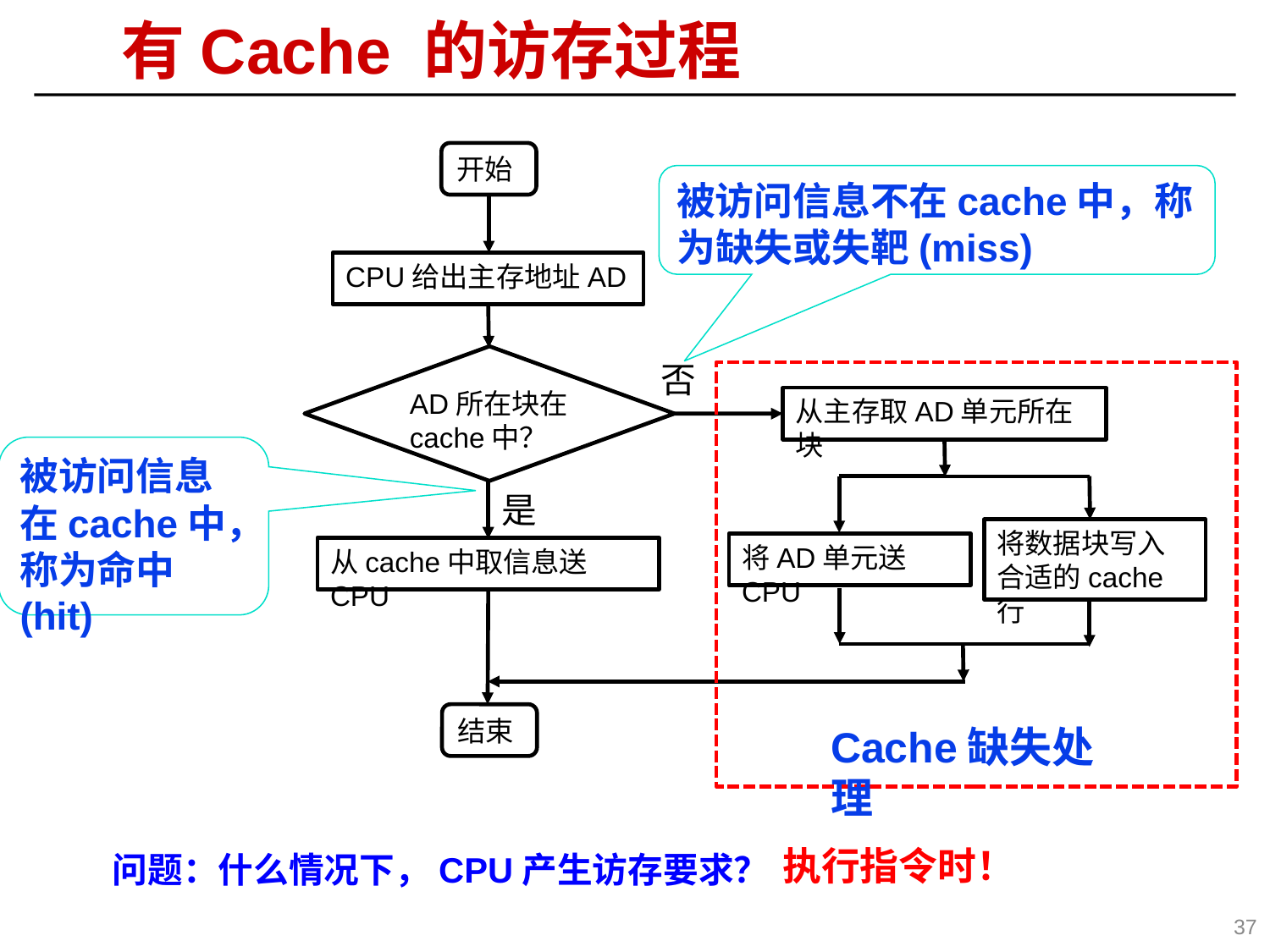

有Cache 的访存过程
开始
被访问信息不在cache中，称为缺失或失靶(miss)
CPU给出主存地址AD
AD所在块在cache中？
否

从主存取AD单元所在块
被访问信息在cache中，称为命中(hit)
是
将数据块写入合适的cache行
将AD单元送CPU
从cache中取信息送CPU
结束
Cache缺失处理
执行指令时！
问题：什么情况下，CPU产生访存要求？
37